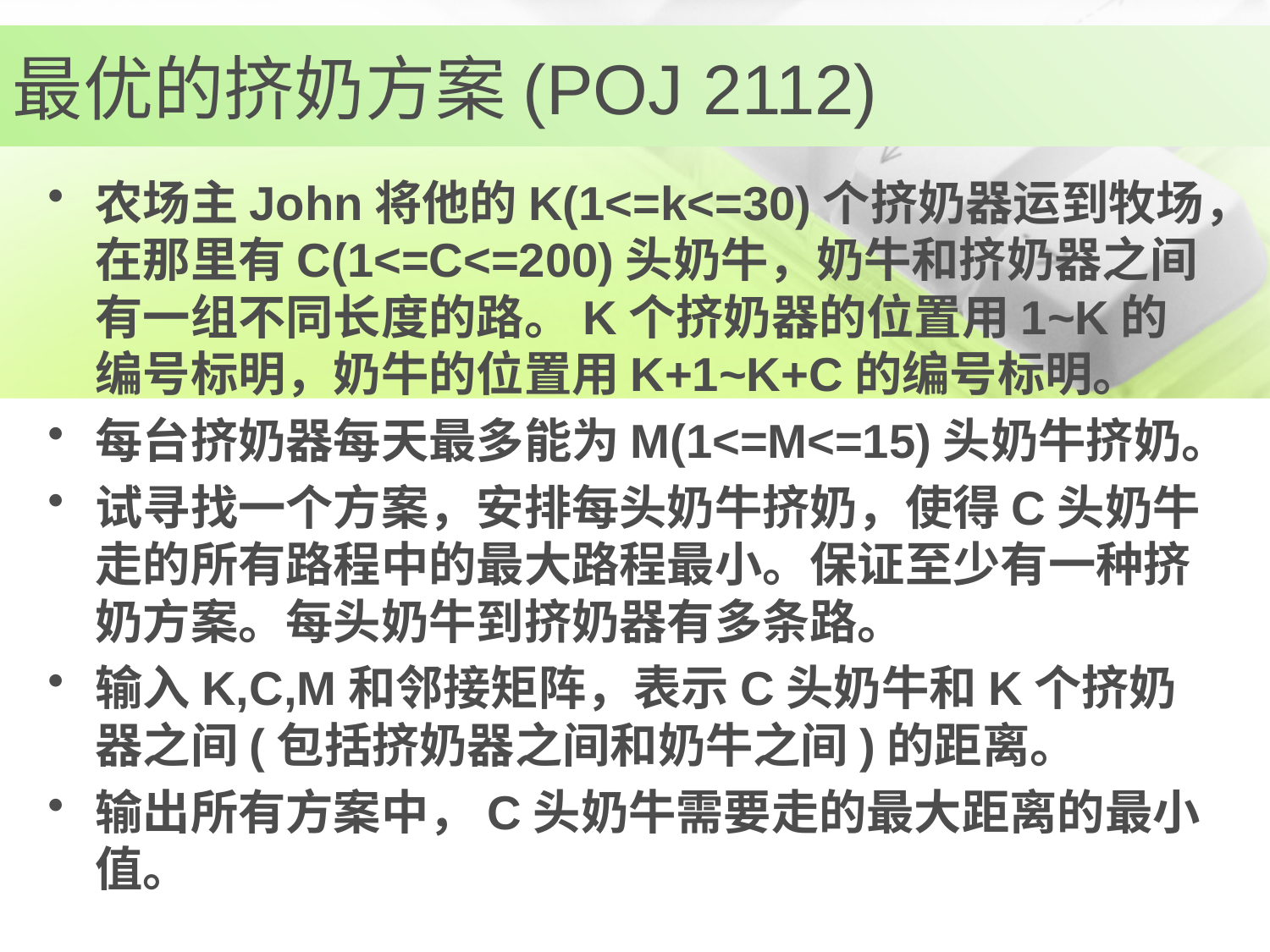

最优的挤奶方案(POJ 2112)
农场主John将他的K(1<=k<=30)个挤奶器运到牧场，在那里有C(1<=C<=200)头奶牛，奶牛和挤奶器之间有一组不同长度的路。K个挤奶器的位置用1~K的编号标明，奶牛的位置用K+1~K+C的编号标明。
每台挤奶器每天最多能为M(1<=M<=15)头奶牛挤奶。
试寻找一个方案，安排每头奶牛挤奶，使得C头奶牛走的所有路程中的最大路程最小。保证至少有一种挤奶方案。每头奶牛到挤奶器有多条路。
输入K,C,M和邻接矩阵，表示C头奶牛和K个挤奶器之间(包括挤奶器之间和奶牛之间)的距离。
输出所有方案中，C头奶牛需要走的最大距离的最小值。